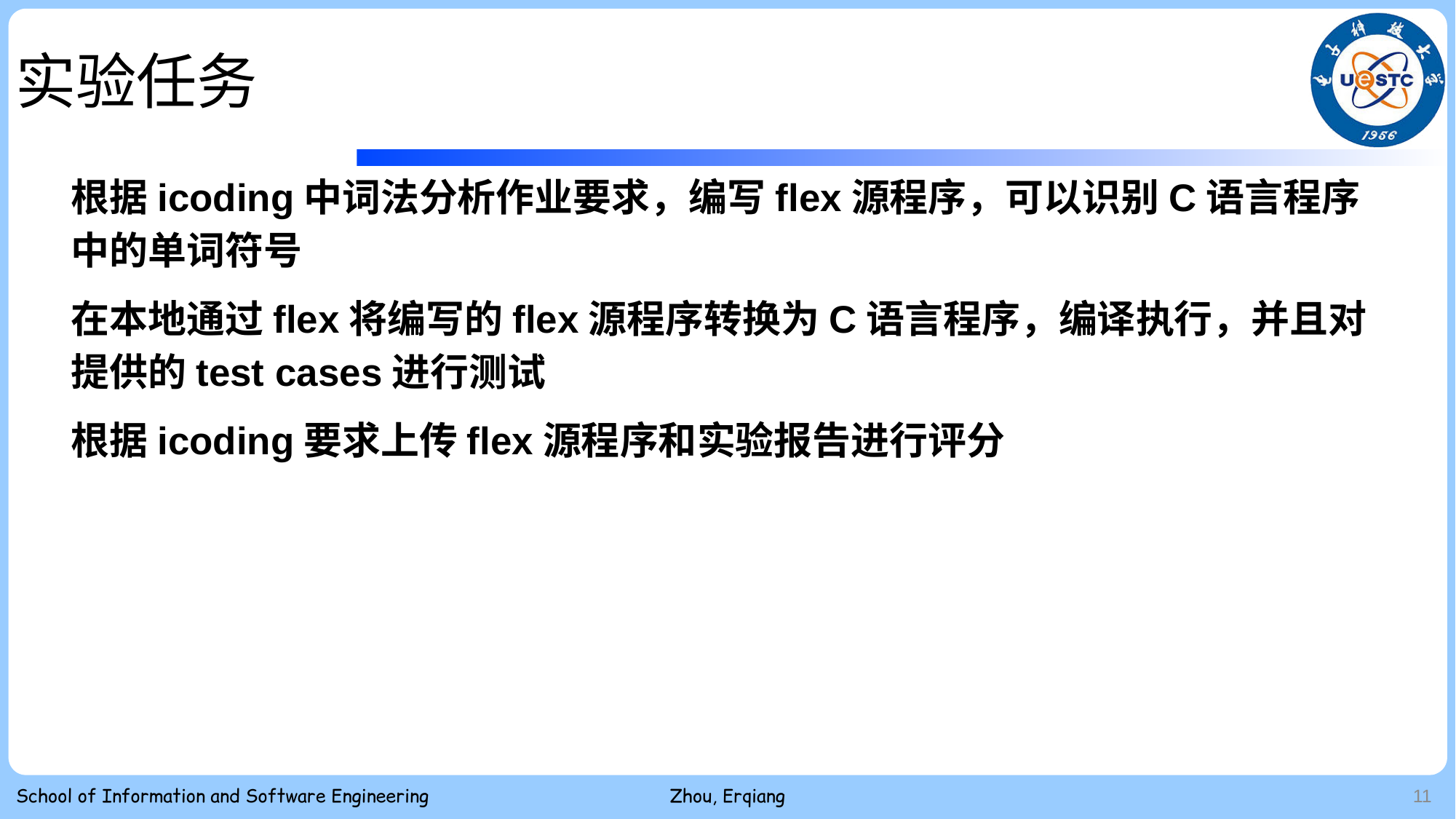

实验任务
根据icoding中词法分析作业要求，编写flex源程序，可以识别C语言程序中的单词符号
在本地通过flex将编写的flex源程序转换为C语言程序，编译执行，并且对提供的test cases进行测试
根据icoding要求上传flex源程序和实验报告进行评分
School of Information and Software Engineering
Zhou, Erqiang
11